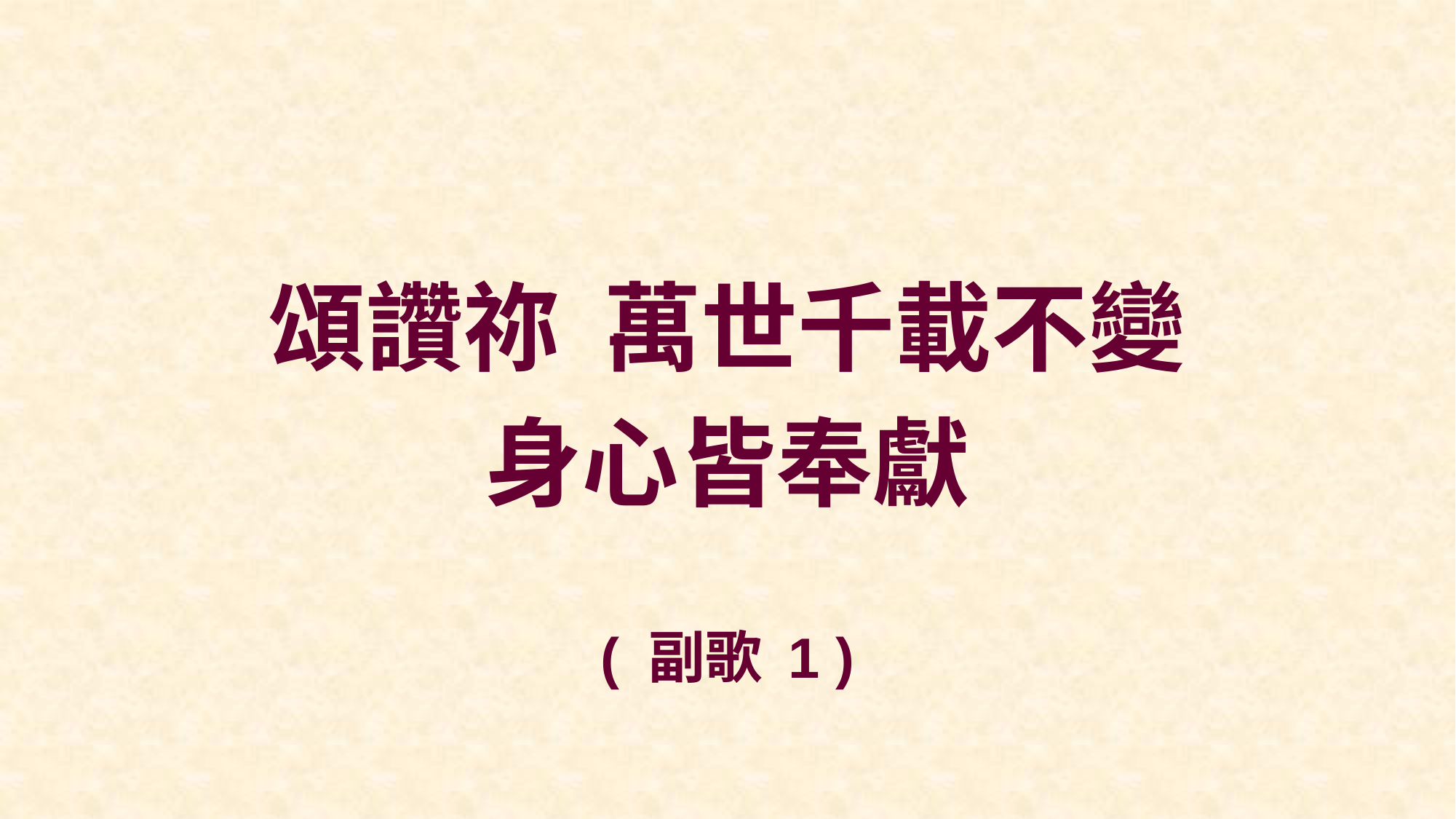

頌讚祢  萬世千載不變
身心皆奉獻
( 副歌 1 )